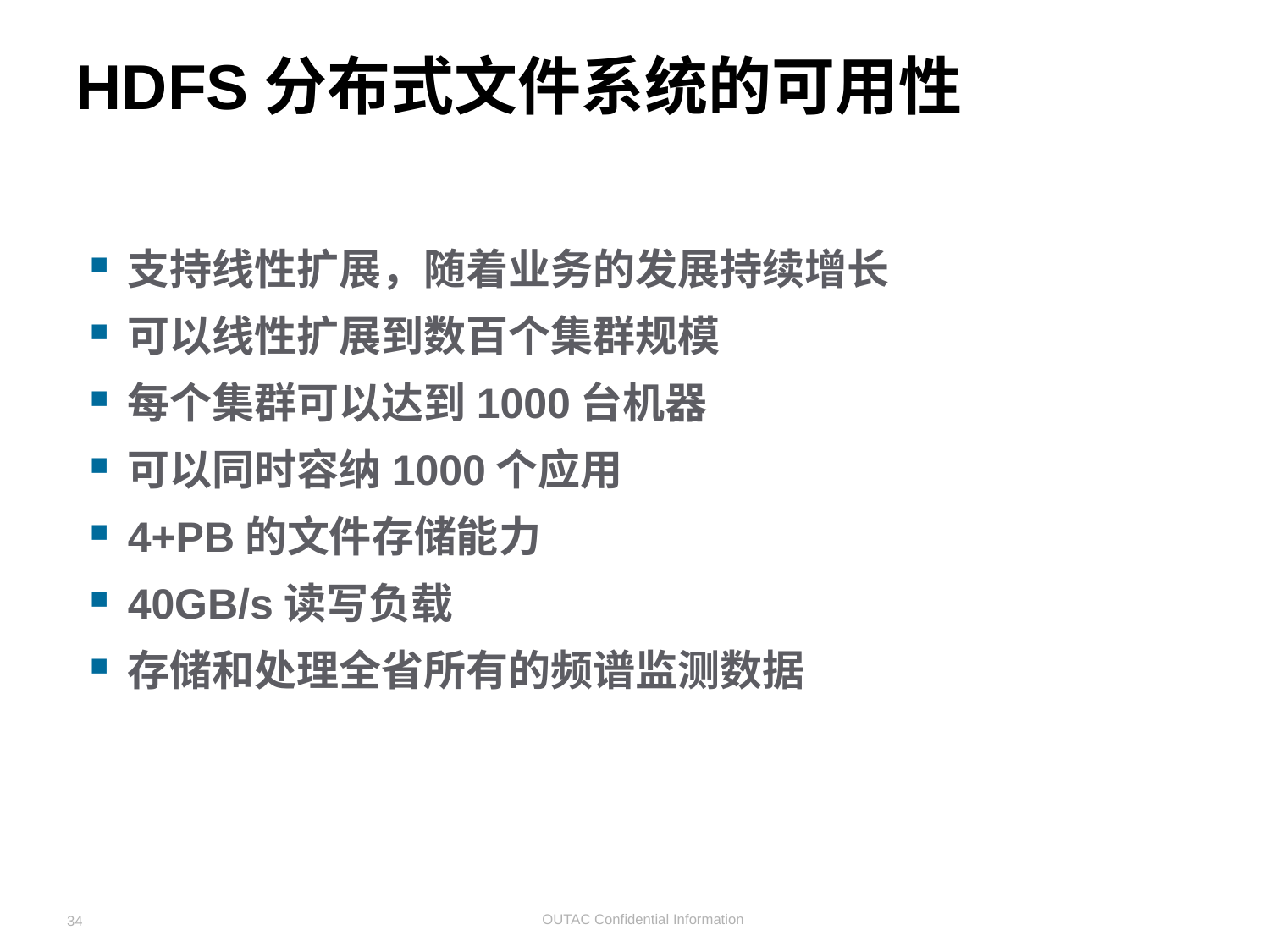

HDFS分布式文件系统的可用性
支持线性扩展，随着业务的发展持续增长
可以线性扩展到数百个集群规模
每个集群可以达到1000台机器
可以同时容纳1000个应用
4+PB的文件存储能力
40GB/s读写负载
存储和处理全省所有的频谱监测数据
34